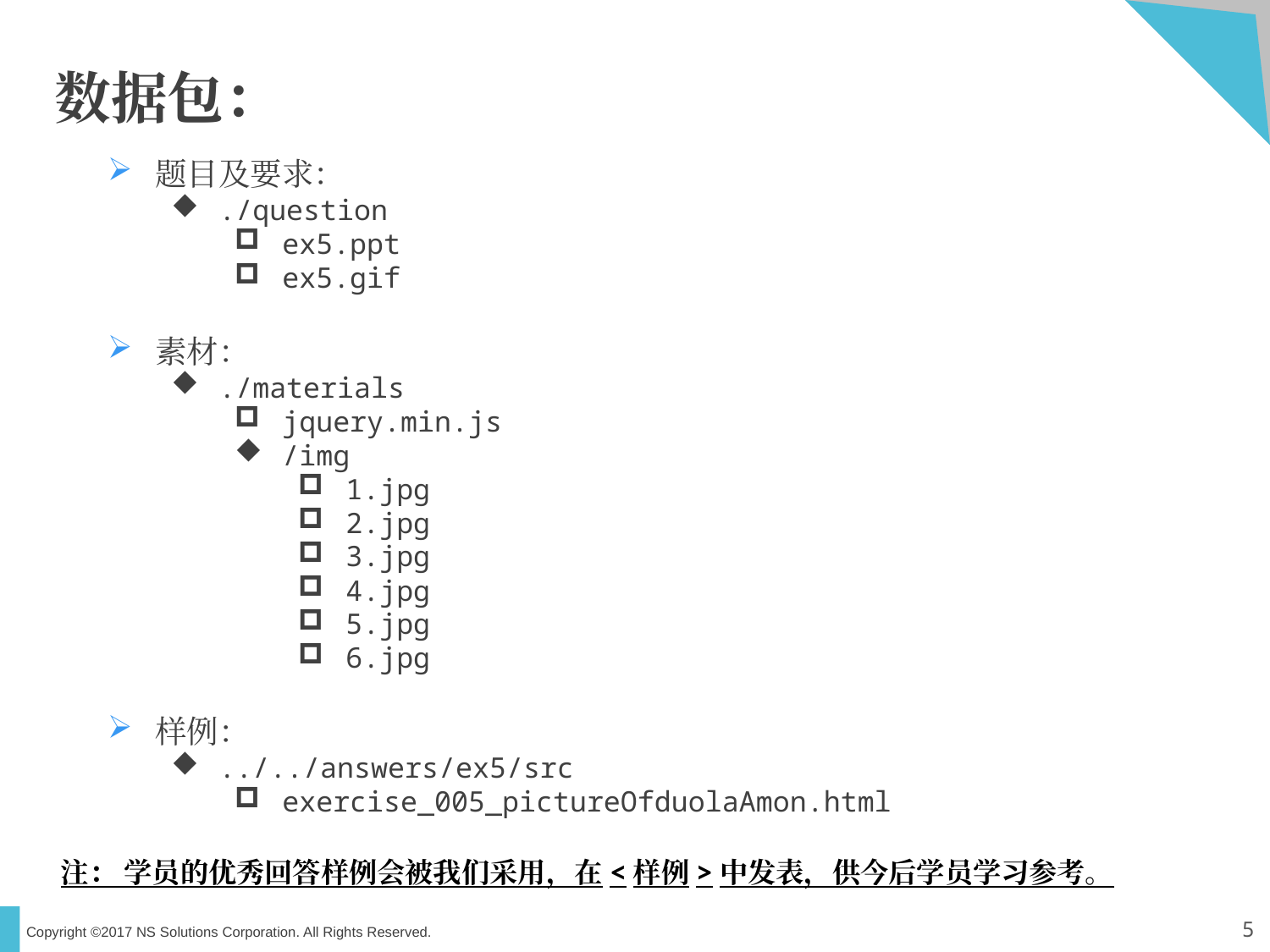

# 数据包：
题目及要求：
./question
ex5.ppt
ex5.gif

素材：
./materials
jquery.min.js
/img
1.jpg
2.jpg
3.jpg
4.jpg
5.jpg
6.jpg

样例：
../../answers/ex5/src
exercise_005_pictureOfduolaAmon.html
注： 学员的优秀回答样例会被我们采用，在<样例>中发表，供今后学员学习参考。
5